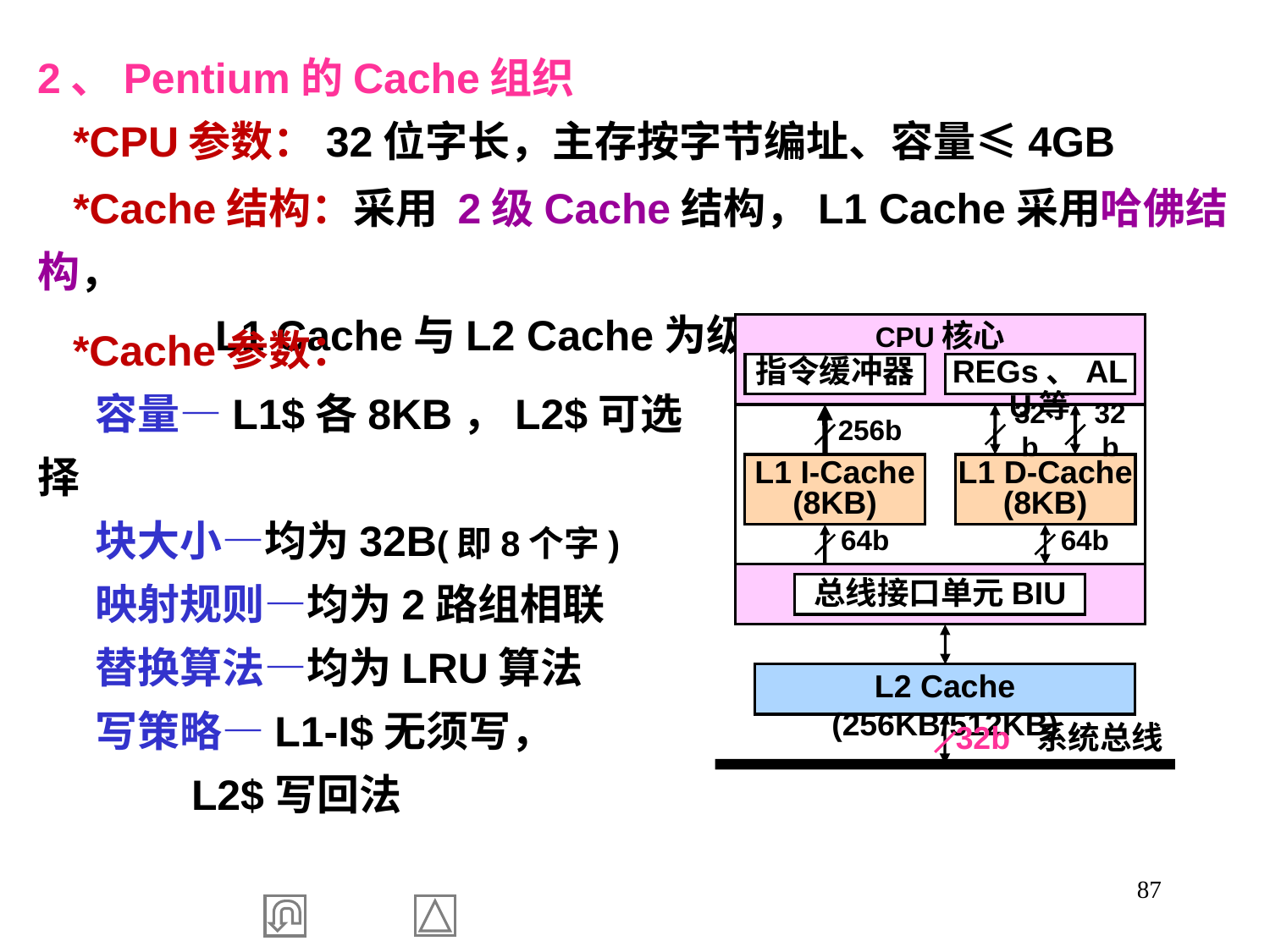

2、Pentium的Cache组织
   *CPU参数：32位字长，主存按字节编址、容量≤4GB
   *Cache结构：采用 2级Cache结构，L1 Cache采用哈佛结构，
               L1 Cache与L2 Cache为级联结构(贯穿式Cache)
   *Cache参数：
     容量—L1$各8KB，L2$可选择
     块大小—均为32B(即8个字)
     映射规则—均为2路组相联
     替换算法—均为LRU算法
     写策略—L1-I$无须写，
             L2$写回法

CPU核心
指令缓冲器
REGs、ALU等

256b
32b
32b

L1 I-Cache
(8KB)
L1 D-Cache
(8KB)
64b
64b

总线接口单元BIU

L2 Cache (256KB/512KB)

32b
系统总线

87